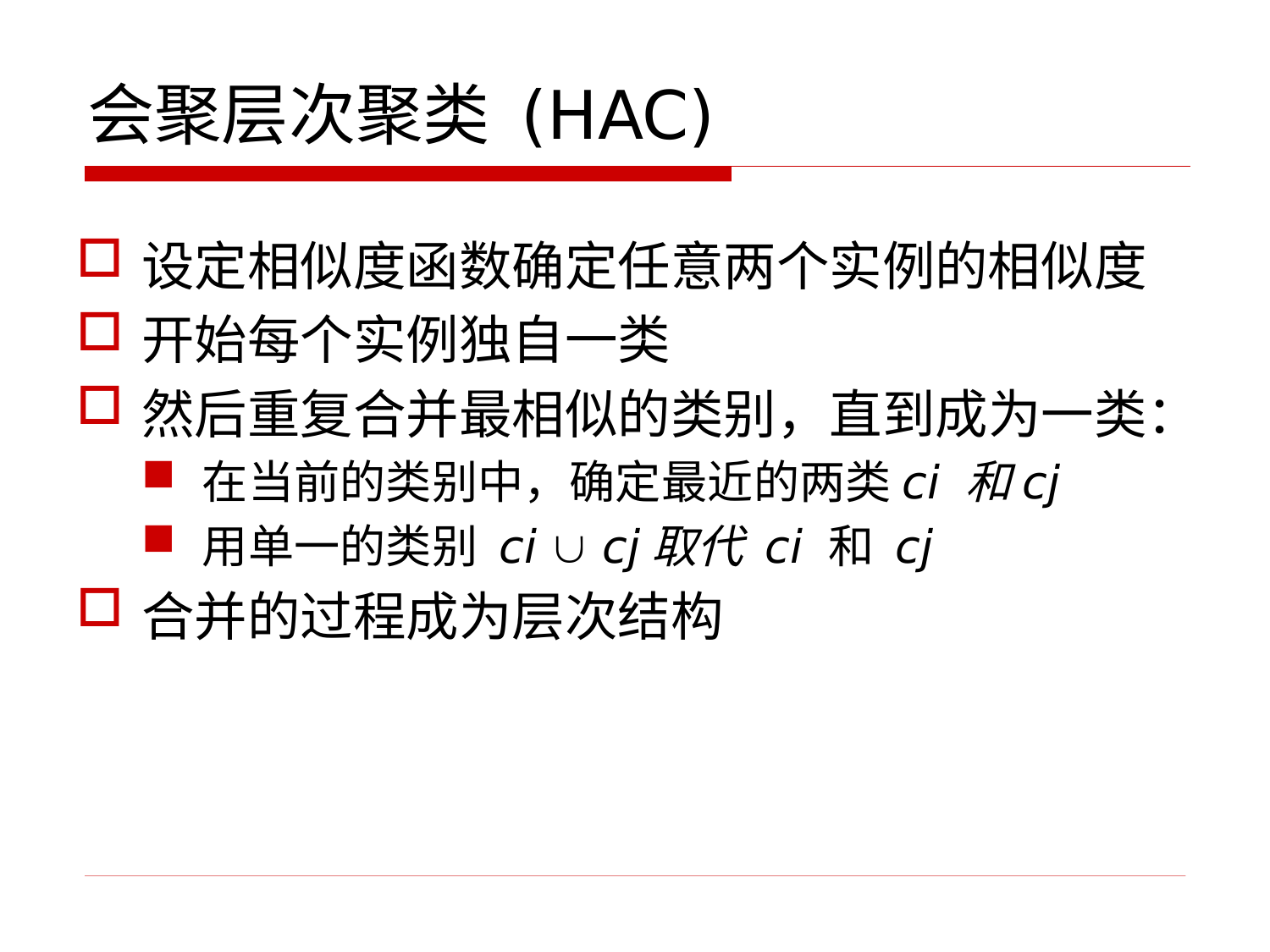

# 会聚层次聚类 (HAC)
设定相似度函数确定任意两个实例的相似度
开始每个实例独自一类
然后重复合并最相似的类别，直到成为一类：
在当前的类别中，确定最近的两类ci 和cj
用单一的类别 ci ∪ cj取代 ci 和 cj
合并的过程成为层次结构